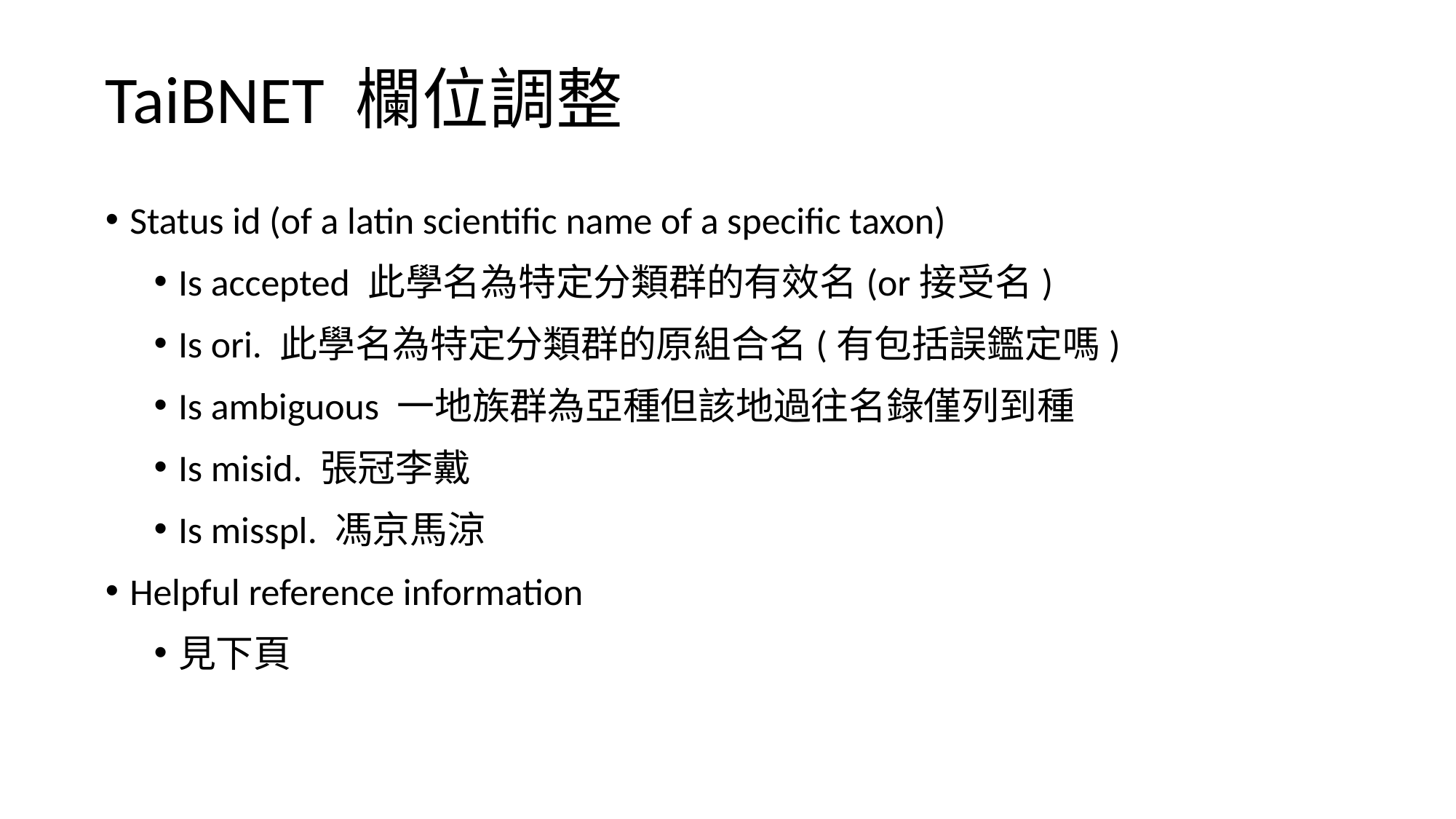

# TaiBNET 欄位調整
Status id (of a latin scientific name of a specific taxon)
Is accepted 此學名為特定分類群的有效名(or接受名)
Is ori. 此學名為特定分類群的原組合名(有包括誤鑑定嗎)
Is ambiguous 一地族群為亞種但該地過往名錄僅列到種
Is misid. 張冠李戴
Is misspl. 馮京馬涼
Helpful reference information
見下頁
43